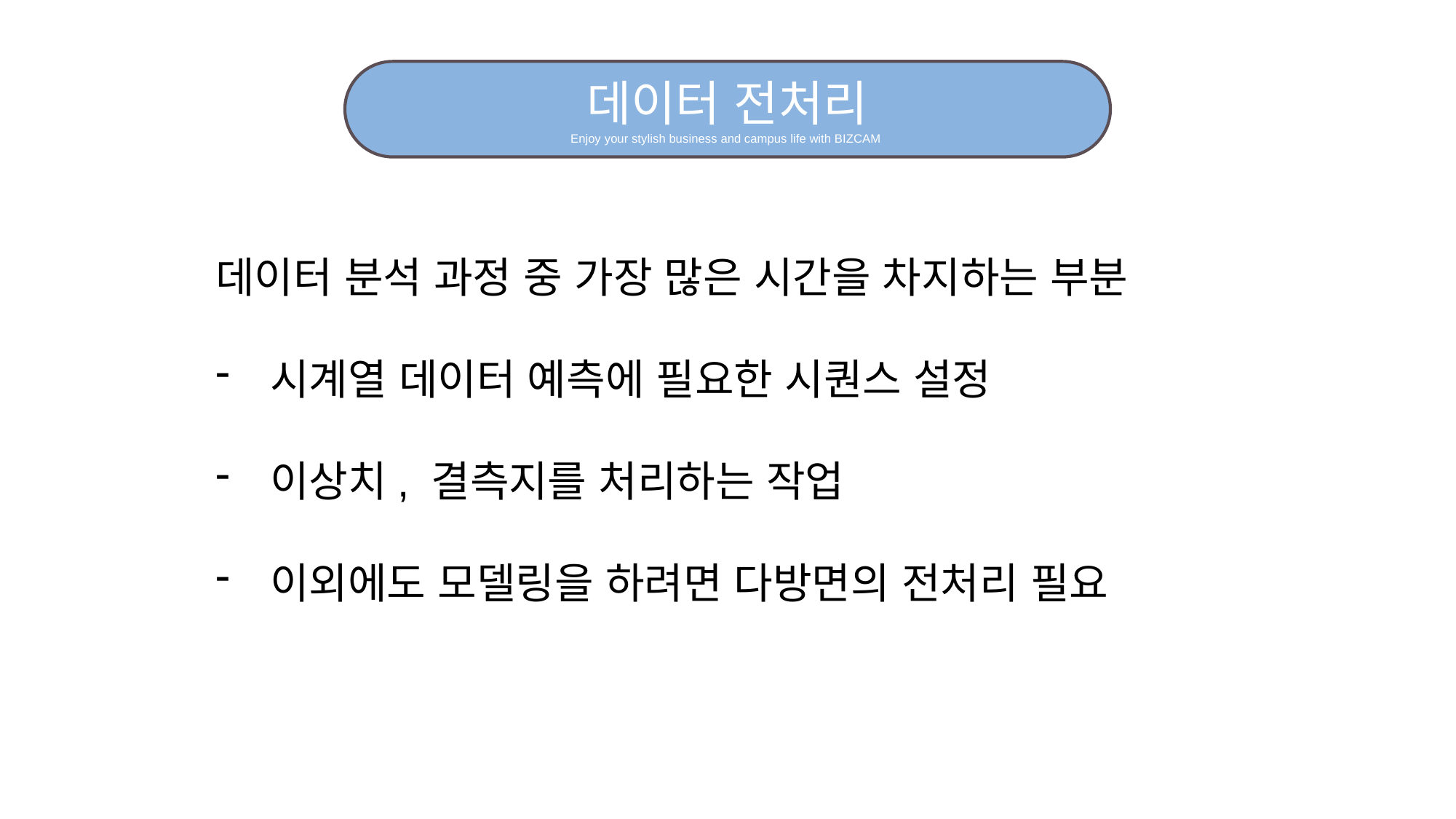

데이터 전처리
Enjoy your stylish business and campus life with BIZCAM
데이터 분석 과정 중 가장 많은 시간을 차지하는 부분

시계열 데이터 예측에 필요한 시퀀스 설정

이상치, 결측지를 처리하는 작업

이외에도 모델링을 하려면 다방면의 전처리 필요